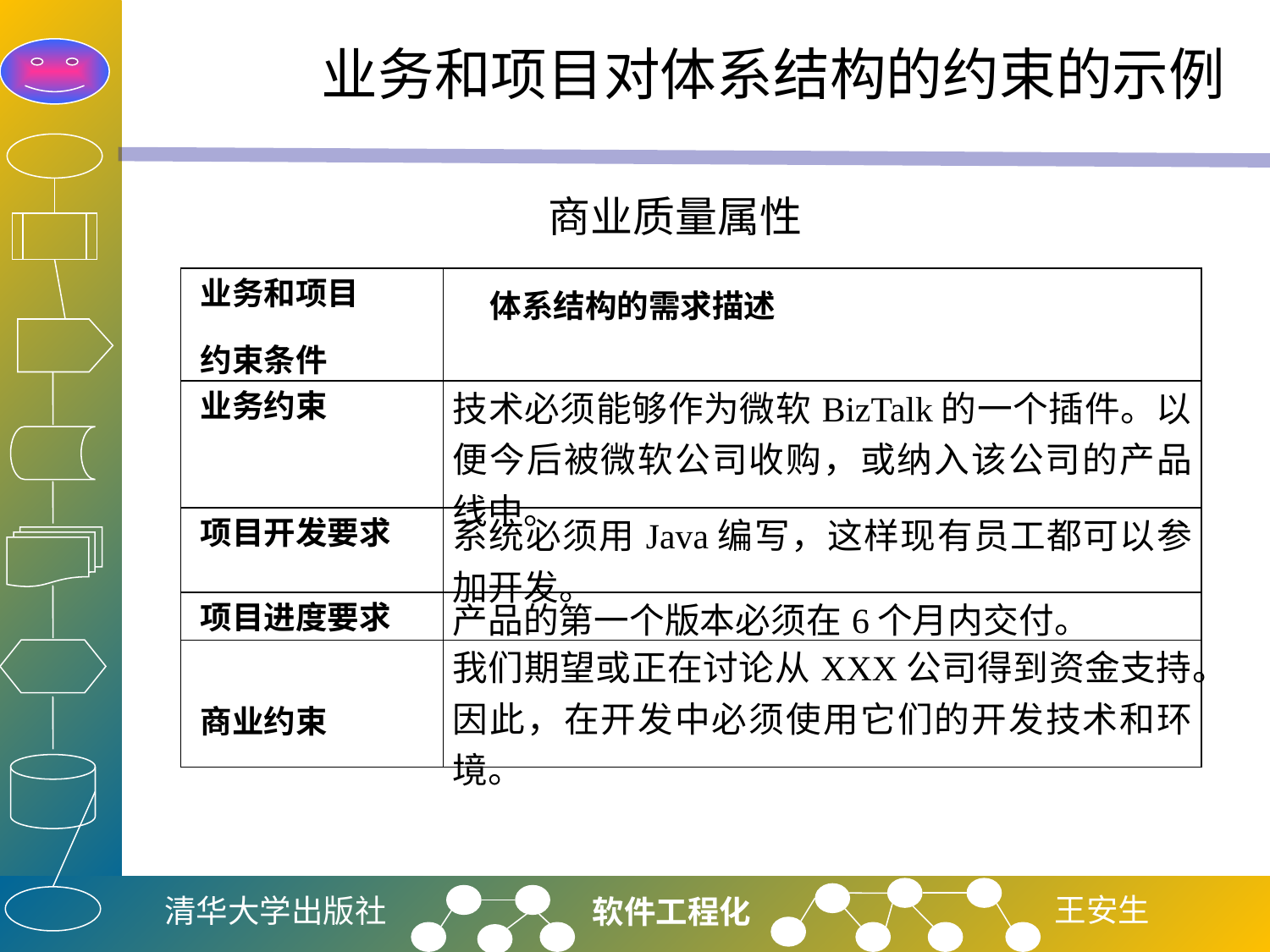

# 业务和项目对体系结构的约束的示例
商业质量属性
| 业务和项目 约束条件 | 体系结构的需求描述 |
| --- | --- |
| 业务约束 | 技术必须能够作为微软BizTalk的一个插件。以便今后被微软公司收购，或纳入该公司的产品线中。 |
| 项目开发要求 | 系统必须用Java编写，这样现有员工都可以参加开发。 |
| 项目进度要求 | 产品的第一个版本必须在6个月内交付。 |
| 商业约束 | 我们期望或正在讨论从XXX公司得到资金支持。因此，在开发中必须使用它们的开发技术和环境。 |